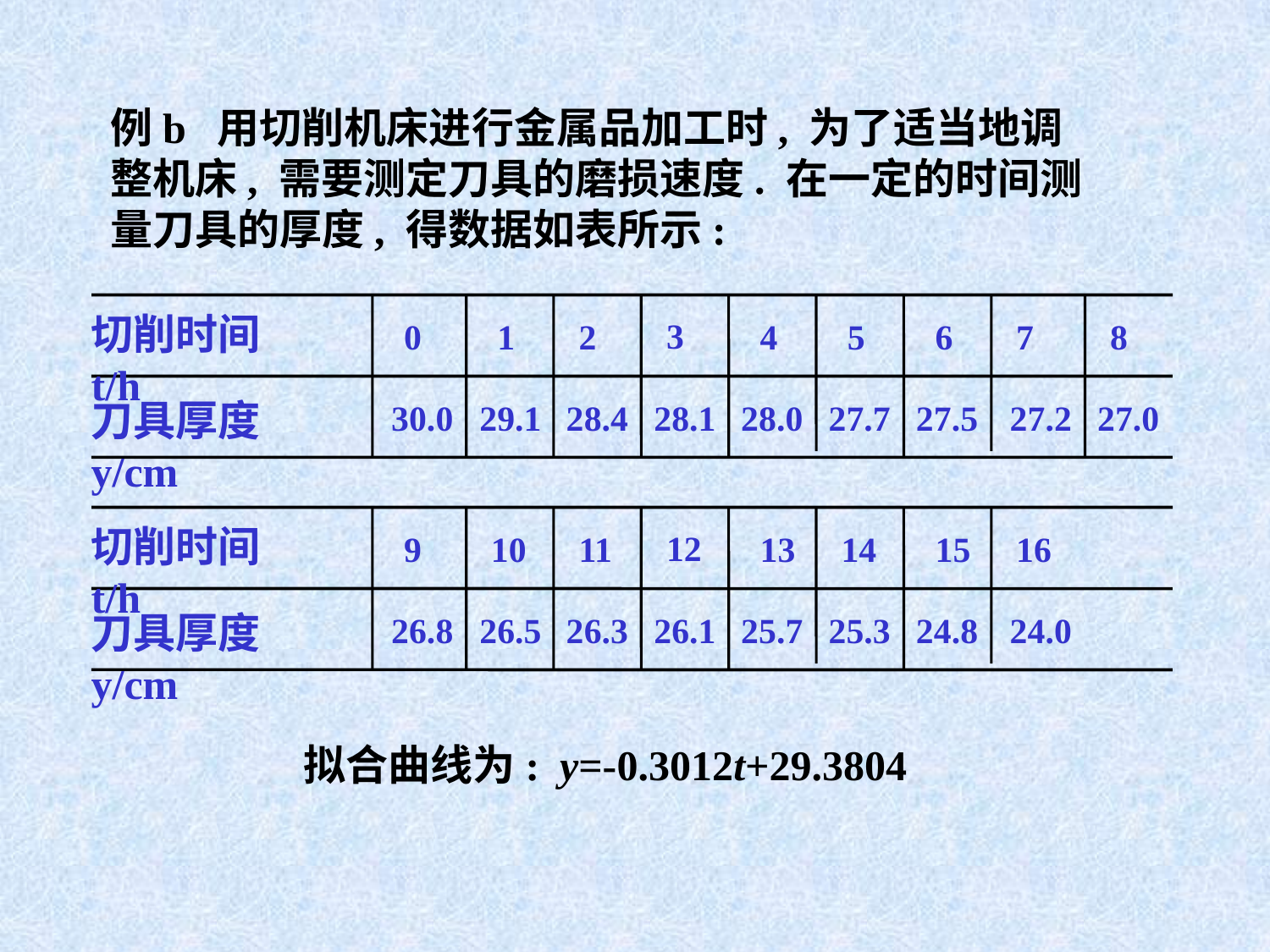

例b  用切削机床进行金属品加工时, 为了适当地调整机床, 需要测定刀具的磨损速度. 在一定的时间测量刀具的厚度, 得数据如表所示:

切削时间 t/h
3
0
1
2
4
5
6
7
8

刀具厚度 y/cm
30.0
29.1
28.4
28.1
28.0
27.7
27.5
27.2
27.0

切削时间 t/h
12
9
10
11
13
14
15
16

刀具厚度 y/cm
26.8
26.5
26.3
26.1
25.7
25.3
24.8
24.0

拟合曲线为:
y=-0.3012t+29.3804